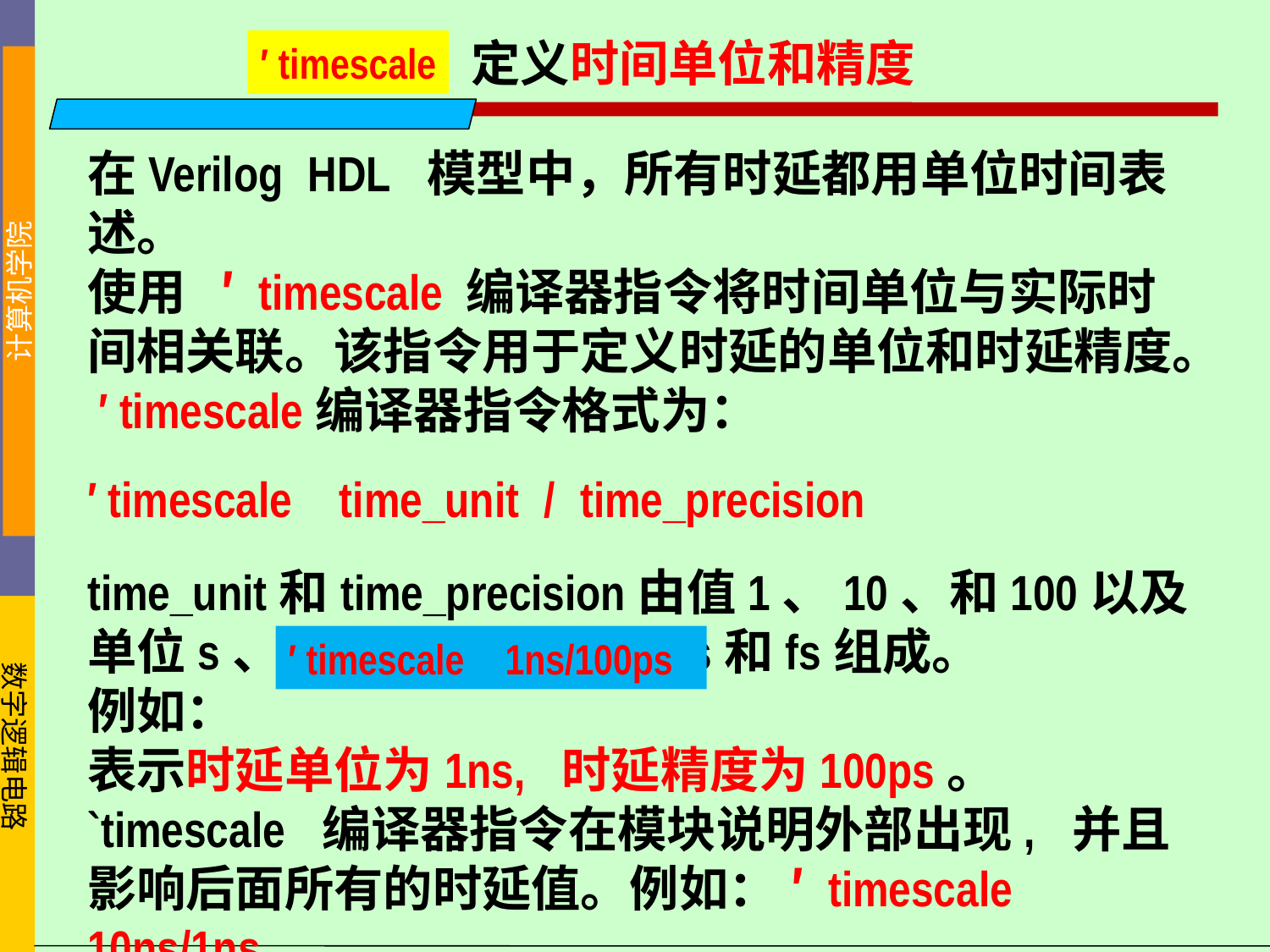

定义时间单位和精度
′ timescale
在Verilog HDL 模型中，所有时延都用单位时间表述。
使用   ′ timescale 编译器指令将时间单位与实际时间相关联。该指令用于定义时延的单位和时延精度。
 ′ timescale编译器指令格式为：

′ timescale   time_unit / time_precision

time_unit和time_precision由值1、10、和100以及单位s、ms、us、ns、ps和fs组成。
例如：
表示时延单位为1ns, 时延精度为100ps。
`timescale 编译器指令在模块说明外部出现, 并且影响后面所有的时延值。例如： ′ timescale 10ns/1ns
--------------------------------------------------------
′ timescale   1ns/100ps